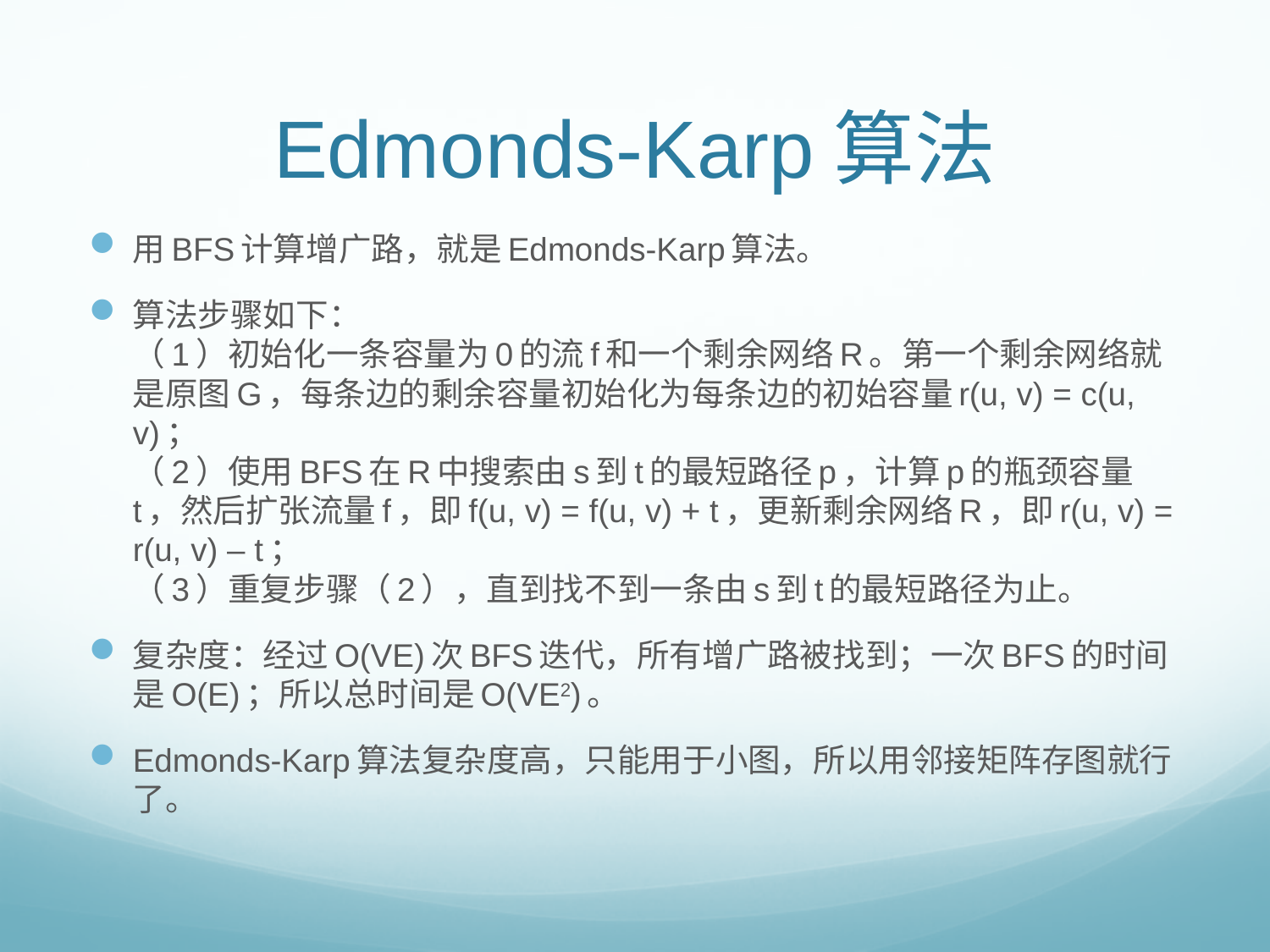

# Edmonds-Karp算法
用BFS计算增广路，就是Edmonds-Karp算法。
算法步骤如下：
（1）初始化一条容量为0的流f和一个剩余网络R。第一个剩余网络就是原图G，每条边的剩余容量初始化为每条边的初始容量r(u, v) = c(u, v)；
（2）使用BFS在R中搜索由s到t的最短路径p，计算p的瓶颈容量t，然后扩张流量f，即f(u, v) = f(u, v) + t，更新剩余网络R，即r(u, v) = r(u, v) – t；
（3）重复步骤（2），直到找不到一条由s到t的最短路径为止。
复杂度：经过O(VE)次BFS迭代，所有增广路被找到；一次BFS的时间是O(E)；所以总时间是O(VE2)。
Edmonds-Karp算法复杂度高，只能用于小图，所以用邻接矩阵存图就行了。